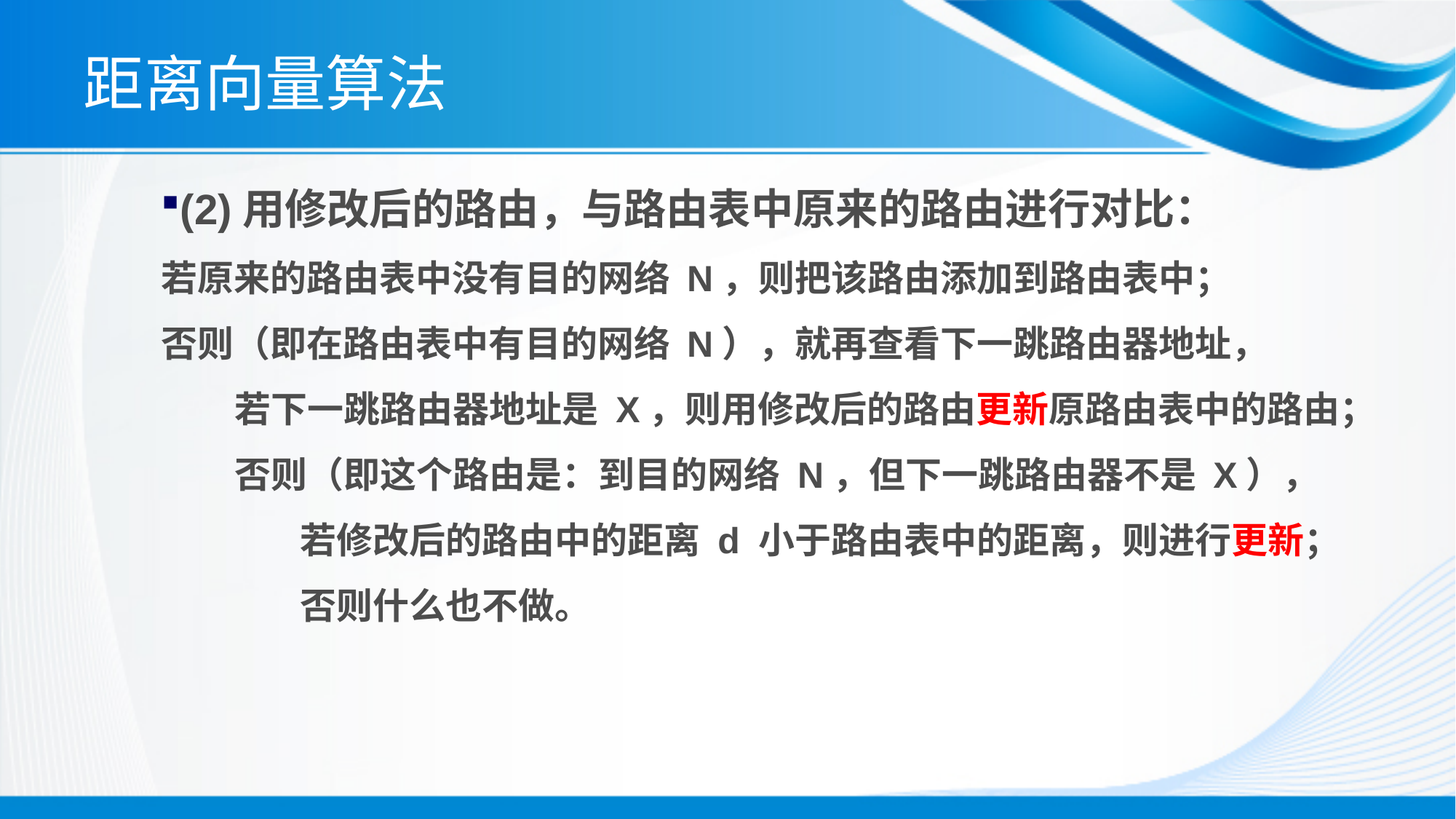

# 距离向量算法
(2)用修改后的路由，与路由表中原来的路由进行对比：
若原来的路由表中没有目的网络 N，则把该路由添加到路由表中；
否则（即在路由表中有目的网络 N），就再查看下一跳路由器地址，
        若下一跳路由器地址是 X，则用修改后的路由更新原路由表中的路由；
        否则（即这个路由是：到目的网络 N，但下一跳路由器不是 X），
                若修改后的路由中的距离 d 小于路由表中的距离，则进行更新；
                否则什么也不做。